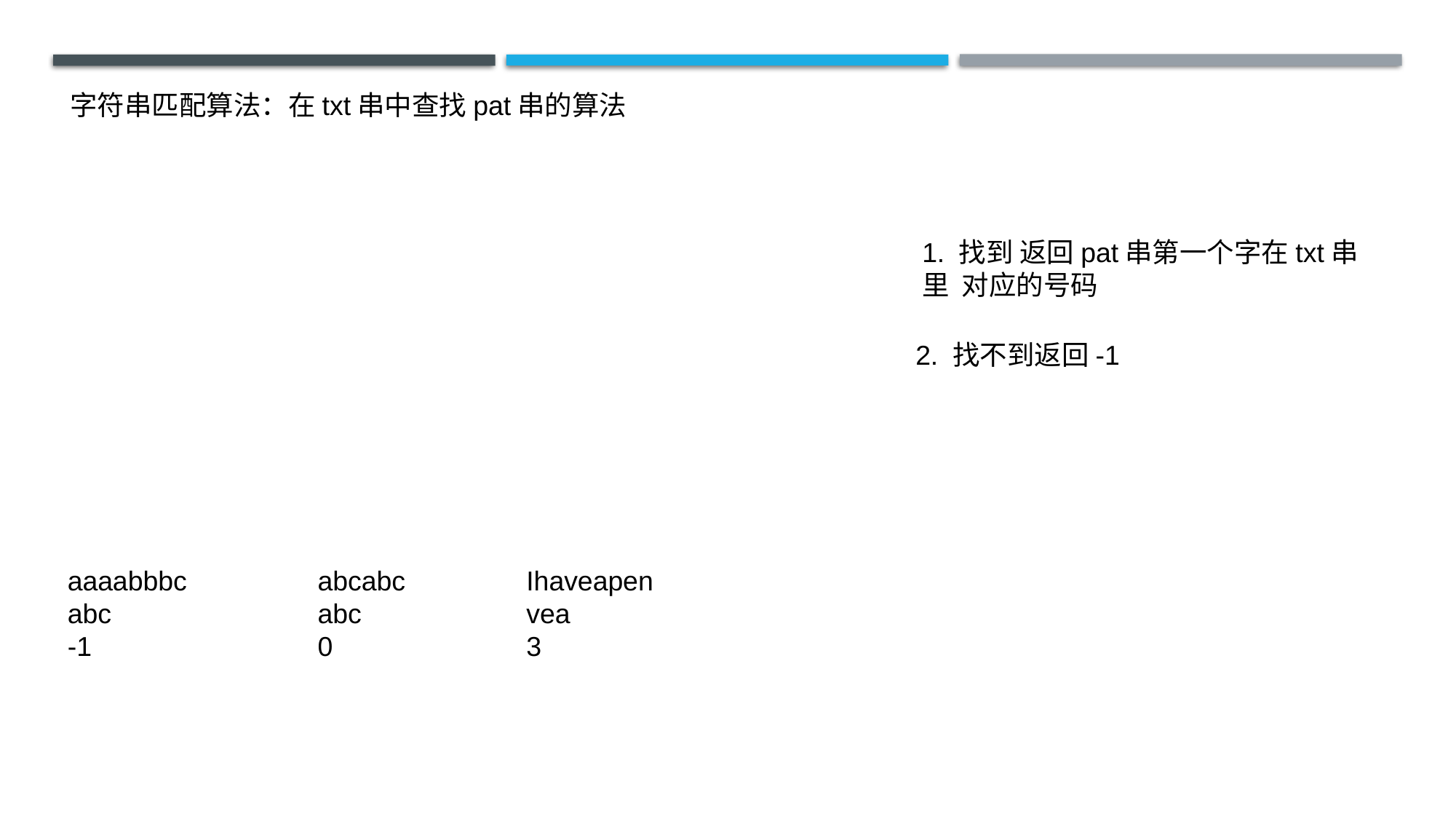

字符串匹配算法：在txt串中查找pat串的算法
1. 找到 返回pat串第一个字在txt串里  对应的号码
2. 找不到返回-1
aaaabbbc
abc
-1
Ihaveapen
vea
3
abcabc
abc
0